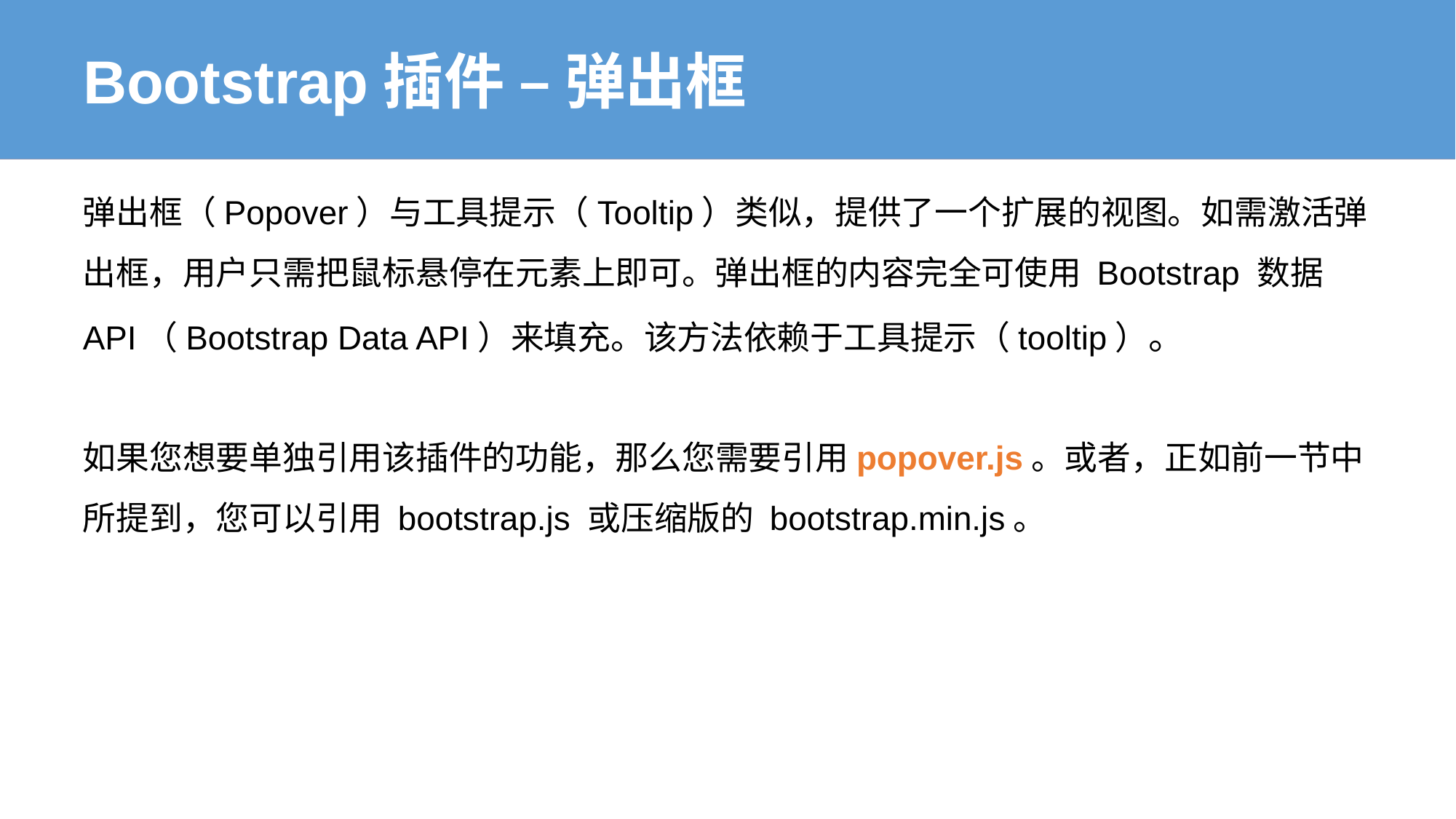

# Bootstrap插件 – 弹出框
弹出框（Popover）与工具提示（Tooltip）类似，提供了一个扩展的视图。如需激活弹出框，用户只需把鼠标悬停在元素上即可。弹出框的内容完全可使用 Bootstrap 数据 API（Bootstrap Data API）来填充。该方法依赖于工具提示（tooltip）。

如果您想要单独引用该插件的功能，那么您需要引用popover.js。或者，正如前一节中所提到，您可以引用 bootstrap.js 或压缩版的 bootstrap.min.js。